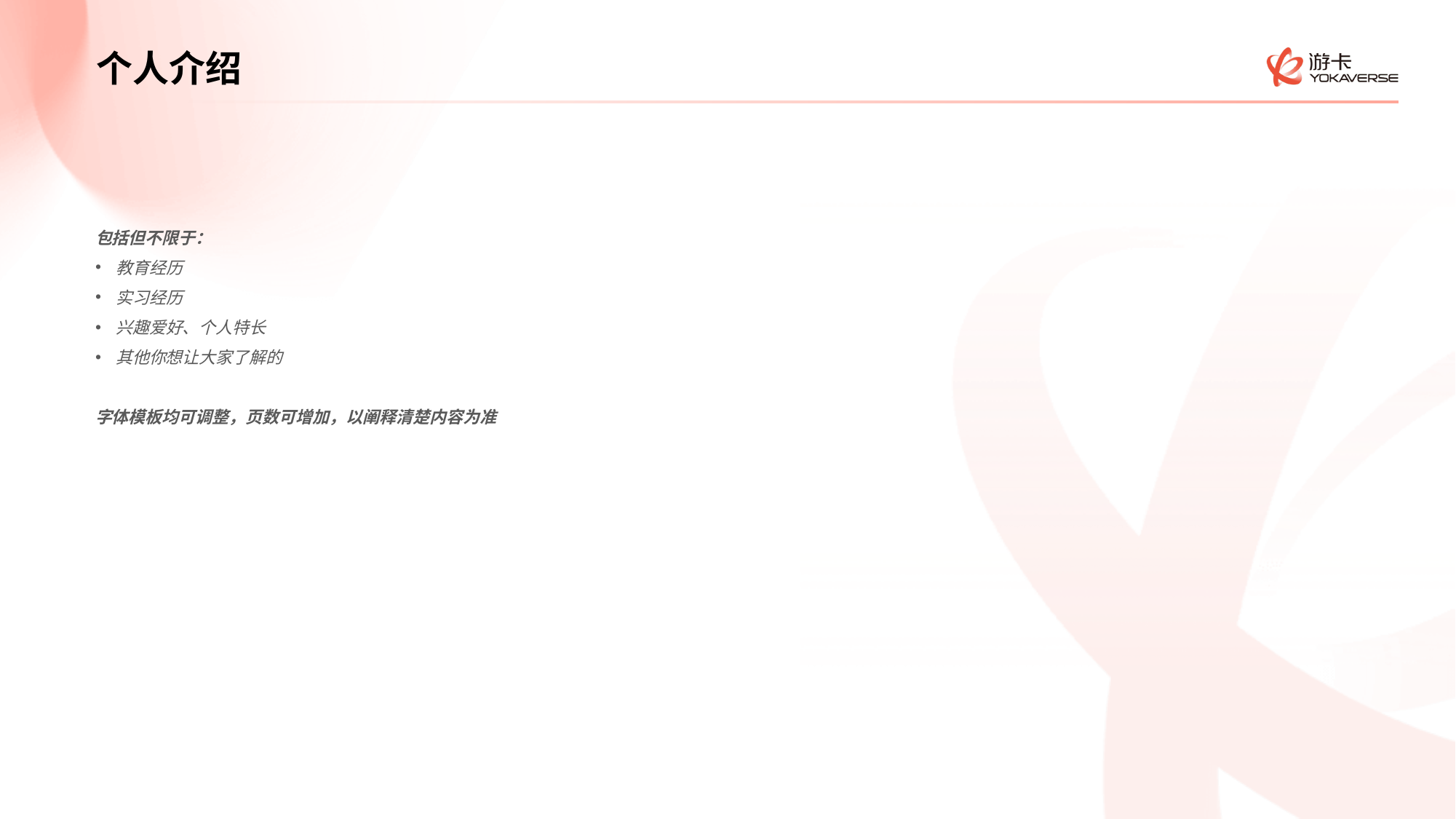

个人介绍
包括但不限于：
教育经历
实习经历
兴趣爱好、个人特长
其他你想让大家了解的

字体模板均可调整，页数可增加，以阐释清楚内容为准